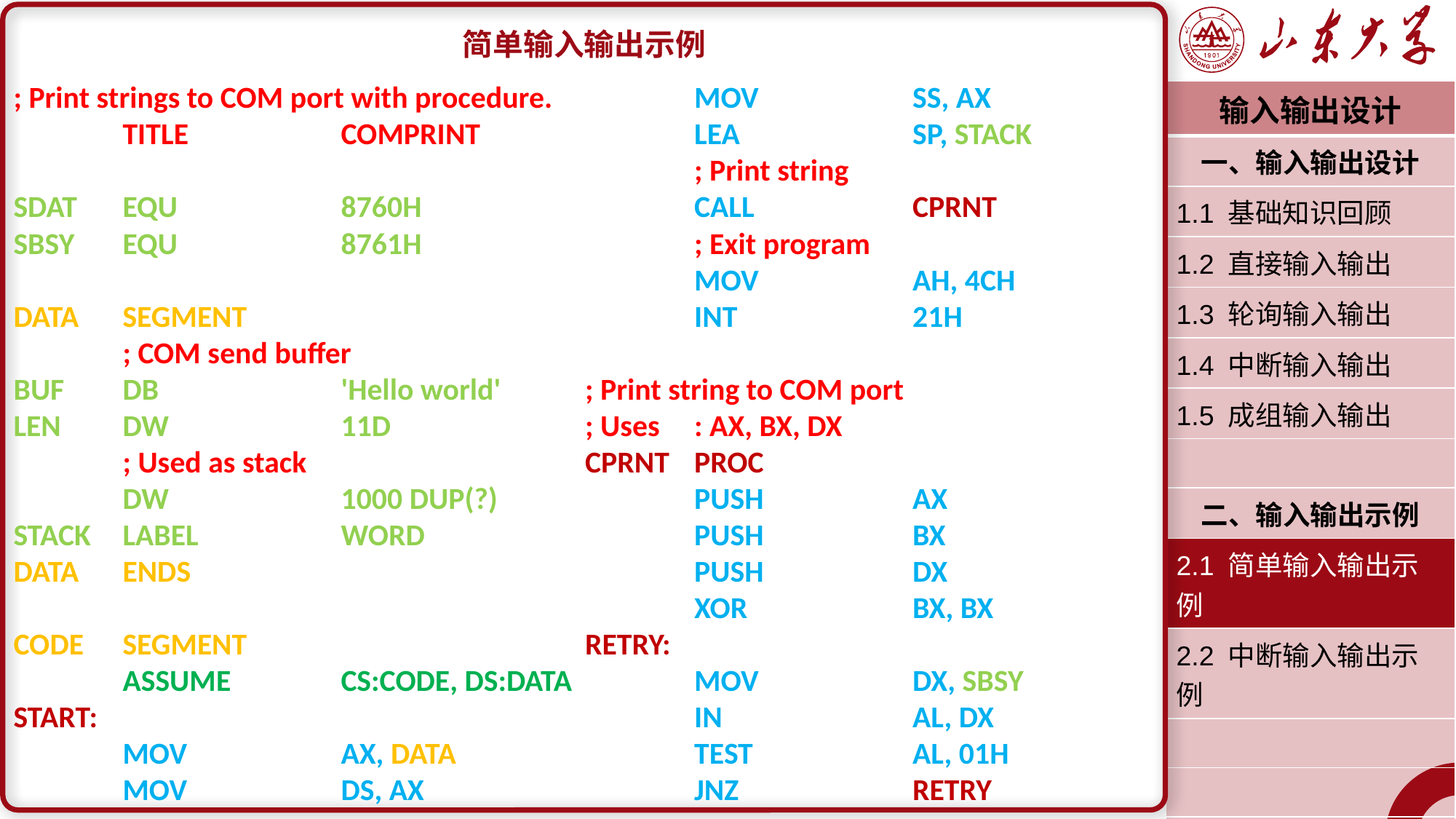

简单输入输出示例
; Print strings to COM port with procedure.
	TITLE		COMPRINT

SDAT	EQU		8760H
SBSY	EQU		8761H

DATA	SEGMENT
	; COM send buffer
BUF	DB		'Hello world'
LEN	DW		11D
	; Used as stack
	DW		1000 DUP(?)
STACK	LABEL		WORD
DATA	ENDS

CODE	SEGMENT
	ASSUME		CS:CODE, DS:DATA
START:
	MOV		AX, DATA
	MOV		DS, AX
	MOV		SS, AX
	LEA		SP, STACK
	; Print string
	CALL		CPRNT
	; Exit program
	MOV     		AH, 4CH
	INT		21H

; Print string to COM port
; Uses	: AX, BX, DX
CPRNT	PROC
	PUSH		AX
	PUSH		BX
	PUSH		DX
	XOR		BX, BX
RETRY:
	MOV		DX, SBSY
	IN		AL, DX
	TEST		AL, 01H
	JNZ		RETRY
| 输入输出设计 |
| --- |
| 一、输入输出设计 |
| 1.1 基础知识回顾 |
| 1.2 直接输入输出 |
| 1.3 轮询输入输出 |
| 1.4 中断输入输出 |
| 1.5 成组输入输出 |
|  |
| 二、输入输出示例 |
| 2.1 简单输入输出示例 |
| 2.2 中断输入输出示例 |
|  |
|  |
|  |
| 潘润宇 2022.10 |